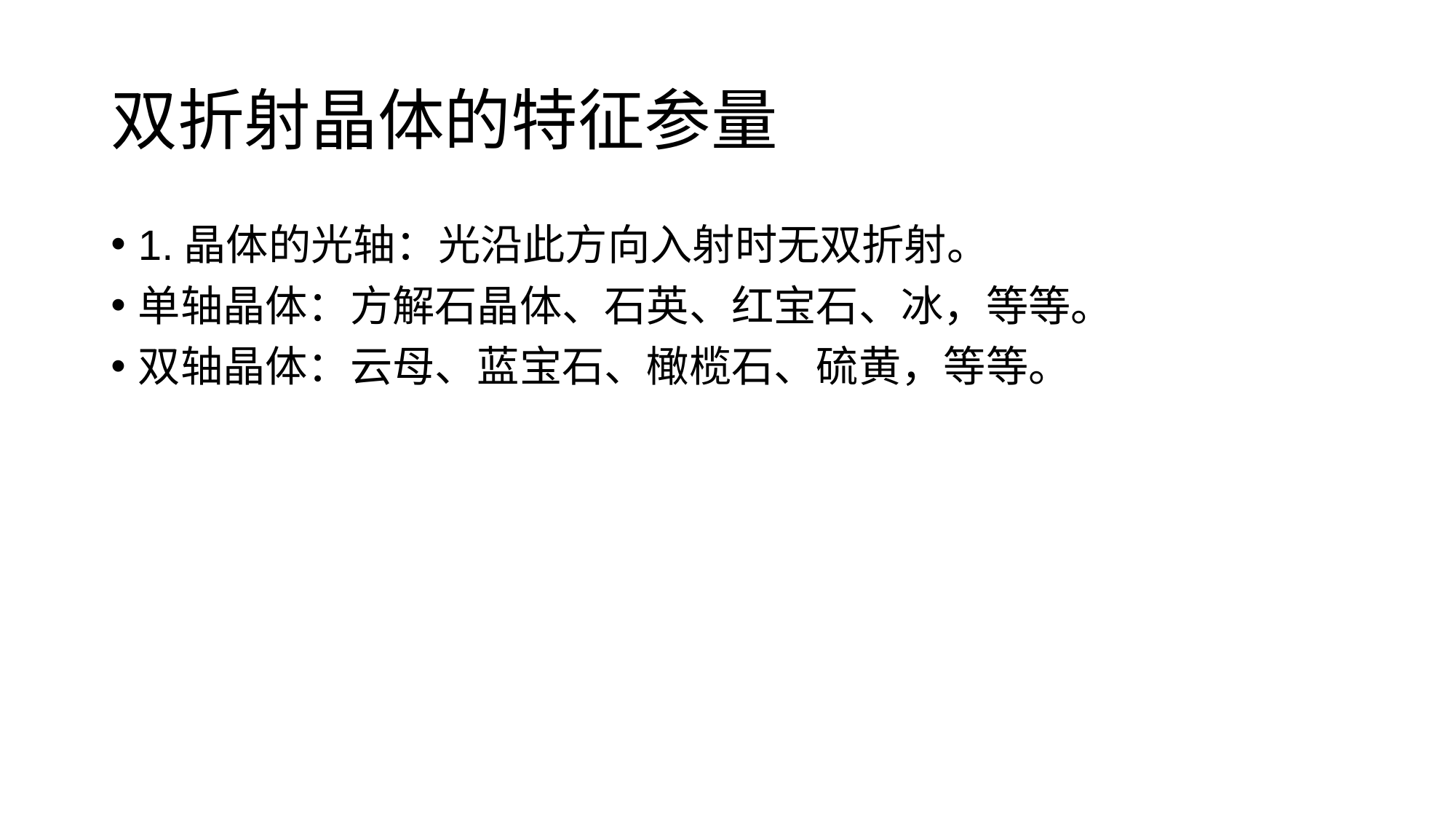

# 双折射晶体的特征参量
1.晶体的光轴：光沿此方向入射时无双折射。
单轴晶体：方解石晶体、石英、红宝石、冰，等等。
双轴晶体：云母、蓝宝石、橄榄石、硫黄，等等。